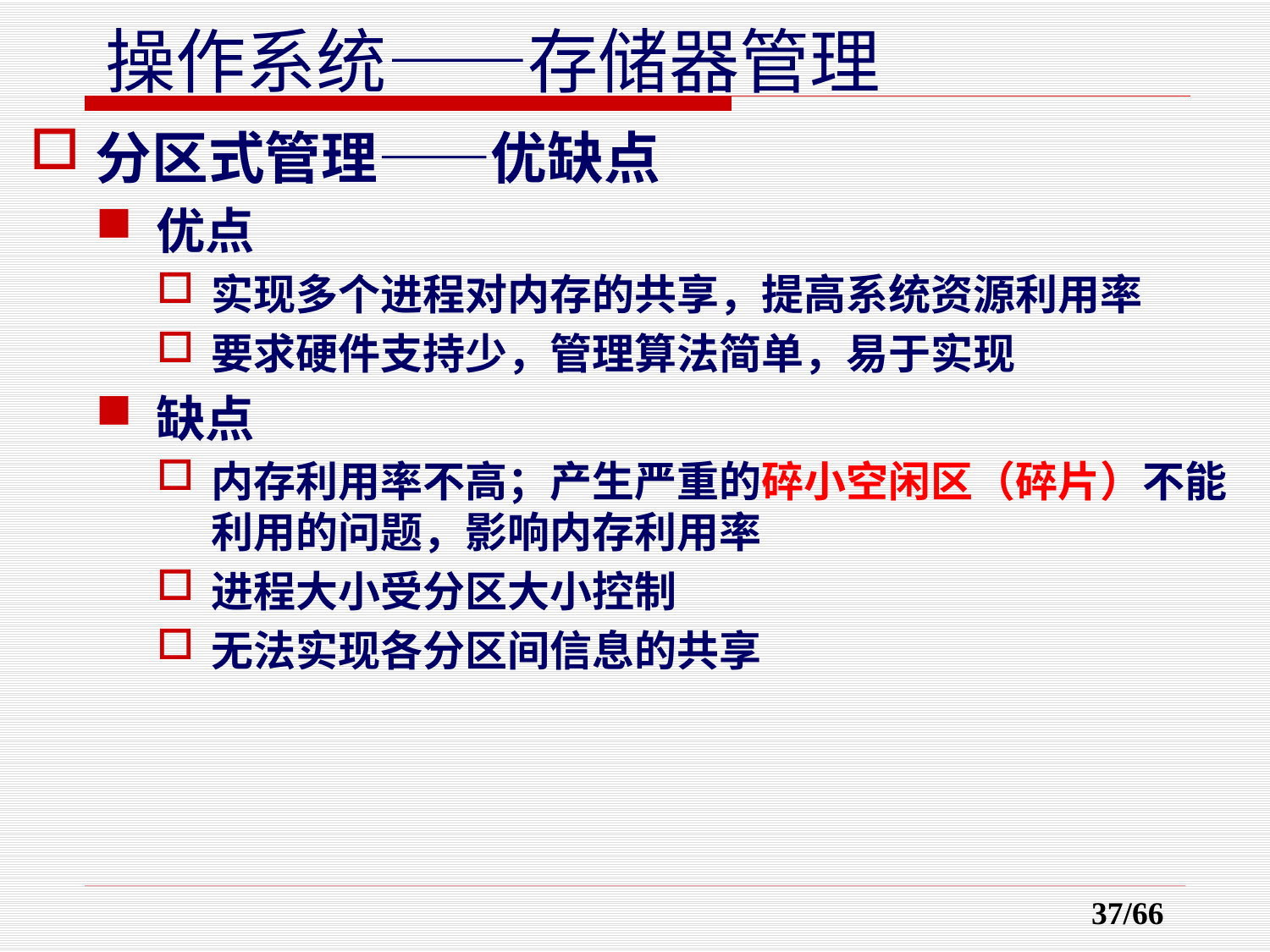

分区式管理——优缺点
优点
实现多个进程对内存的共享，提高系统资源利用率
要求硬件支持少，管理算法简单，易于实现
缺点
内存利用率不高；产生严重的碎小空闲区（碎片）不能利用的问题，影响内存利用率
进程大小受分区大小控制
无法实现各分区间信息的共享